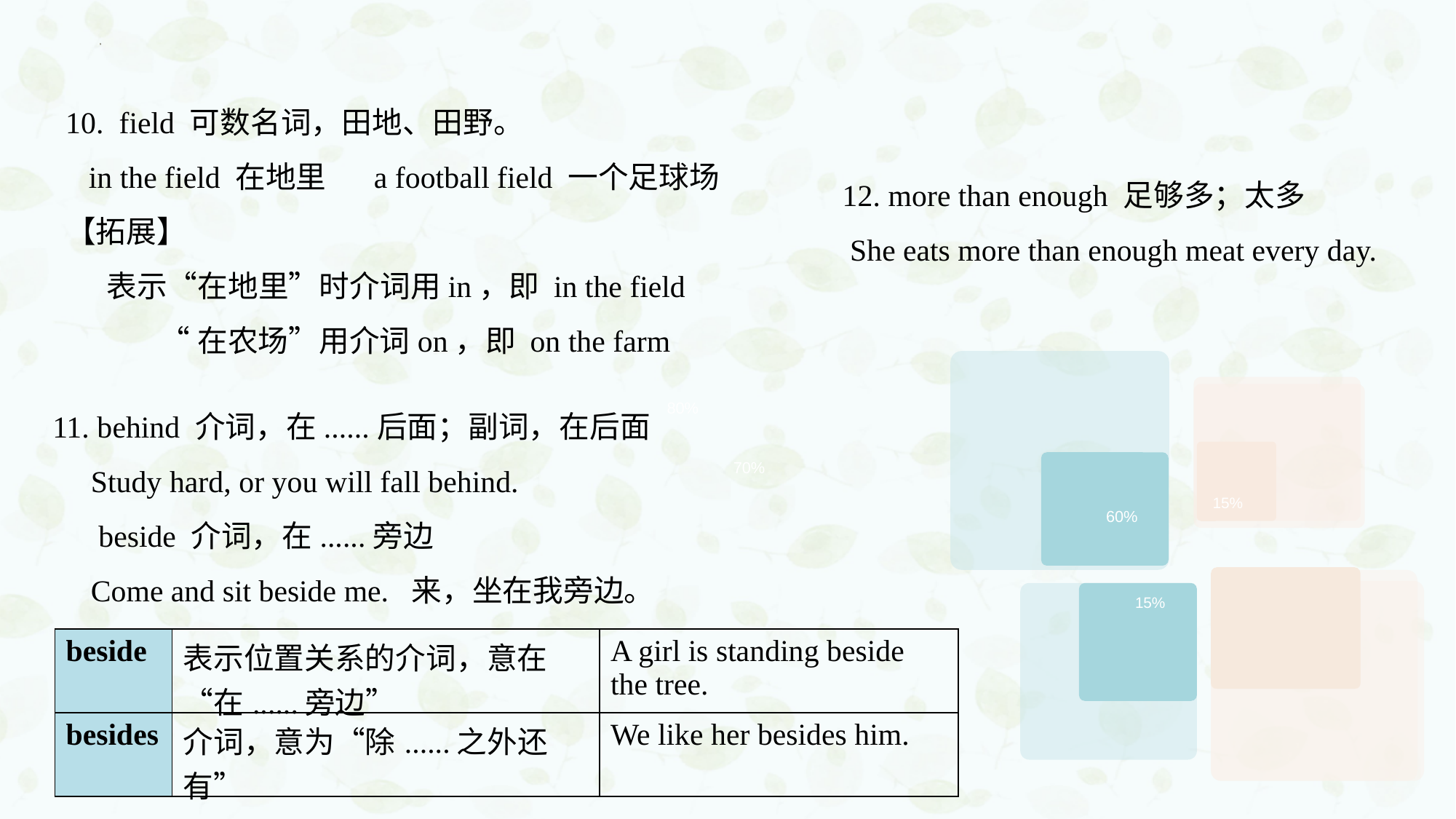

10.  field 可数名词，田地、田野。
   in the field 在地里      a football field 一个足球场
【拓展】
     表示“在地里”时介词用in，即 in the field
              “在农场”用介词on，即 on the farm
12. more than enough 足够多；太多
 She eats more than enough meat every day.

11. behind 介词，在......后面；副词，在后面
     Study hard, or you will fall behind.
      beside 介词，在......旁边
     Come and sit beside me.  来，坐在我旁边。

80%

70%
15%
60%

15%

| beside | 表示位置关系的介词，意在“在......旁边” | A girl is standing beside the tree. |
| --- | --- | --- |
| besides | 介词，意为“除......之外还有” | We like her besides him. |